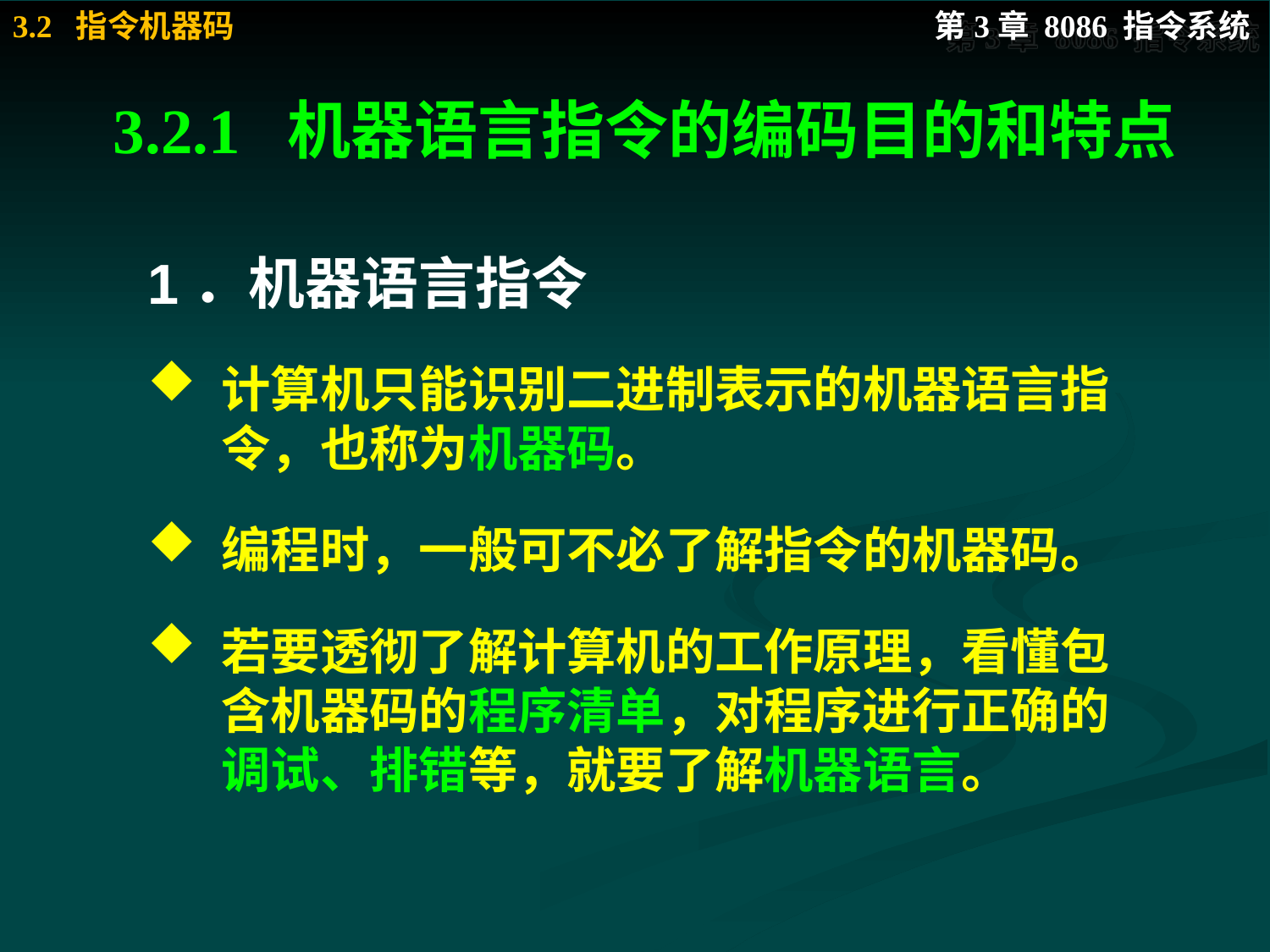

# 3.2.1  机器语言指令的编码目的和特点
1．机器语言指令
计算机只能识别二进制表示的机器语言指令，也称为机器码。
编程时，一般可不必了解指令的机器码。
若要透彻了解计算机的工作原理，看懂包含机器码的程序清单，对程序进行正确的调试、排错等，就要了解机器语言。